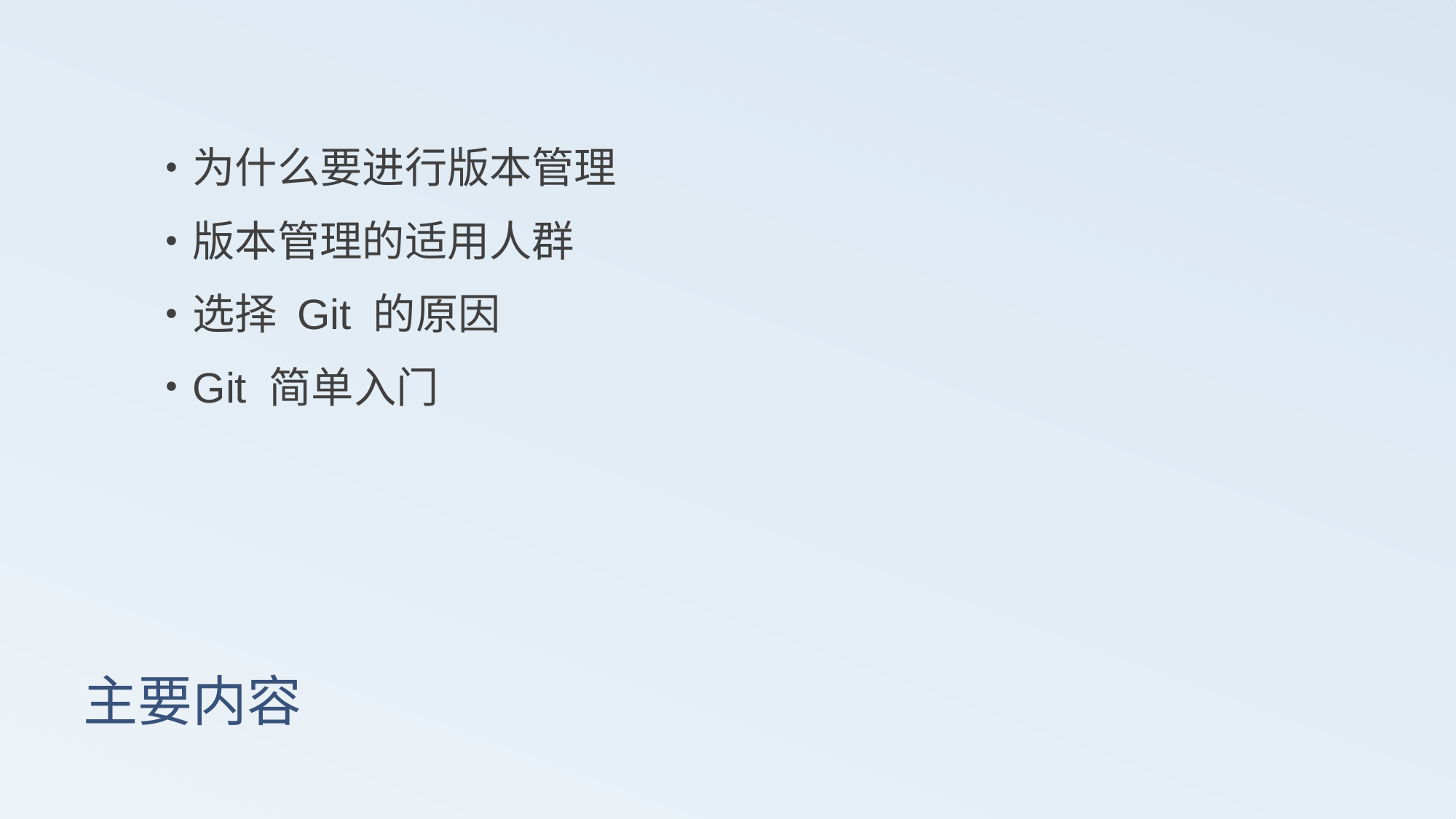

为什么要进行版本管理
版本管理的适用人群
选择 Git 的原因
Git 简单入门
# 主要内容